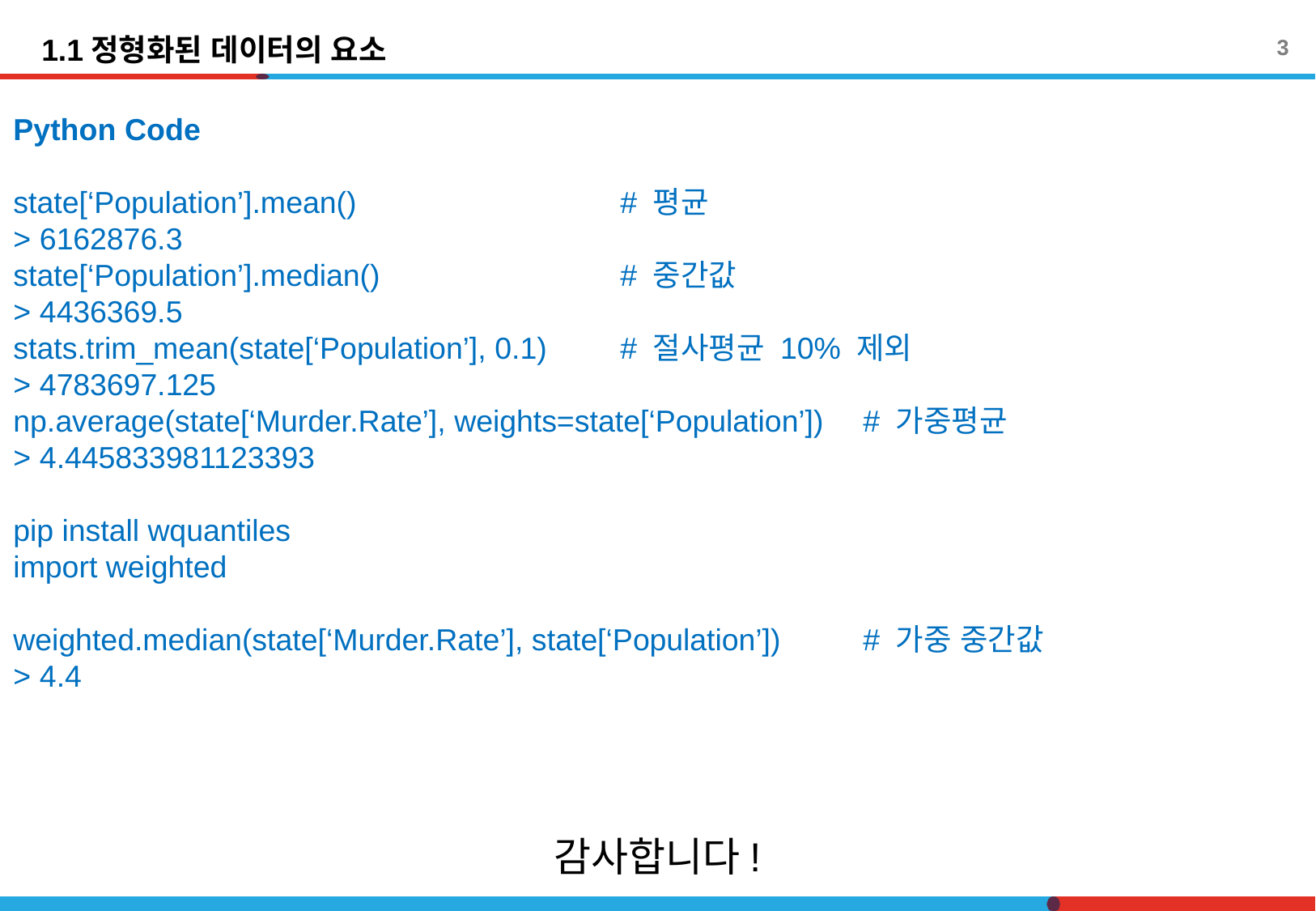

1.1정형화된 데이터의 요소
3
Python Code

state[‘Population’].mean()			# 평균
> 6162876.3
state[‘Population’].median()		# 중간값
> 4436369.5
stats.trim_mean(state[‘Population’], 0.1)	# 절사평균 10% 제외
> 4783697.125
np.average(state[‘Murder.Rate’], weights=state[‘Population’])	# 가중평균
> 4.445833981123393

pip install wquantiles
import weighted

weighted.median(state[‘Murder.Rate’], state[‘Population’])	# 가중 중간값
> 4.4

감사합니다!